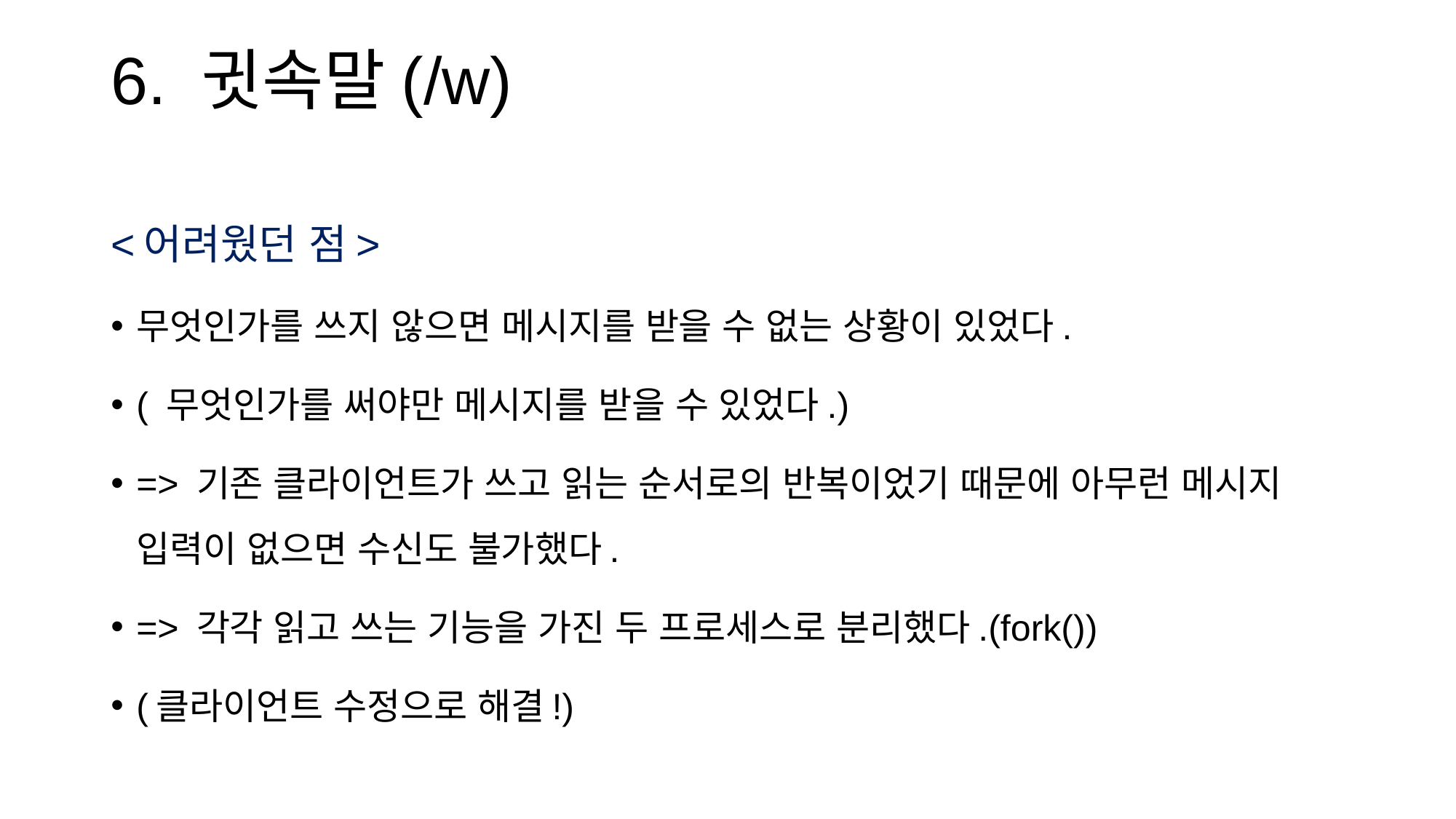

# 6. 귓속말(/w)
<어려웠던 점>
무엇인가를 쓰지 않으면 메시지를 받을 수 없는 상황이 있었다.
( 무엇인가를 써야만 메시지를 받을 수 있었다.)
=> 기존 클라이언트가 쓰고 읽는 순서로의 반복이었기 때문에 아무런 메시지 입력이 없으면 수신도 불가했다.
=> 각각 읽고 쓰는 기능을 가진 두 프로세스로 분리했다.(fork())
(클라이언트 수정으로 해결!)